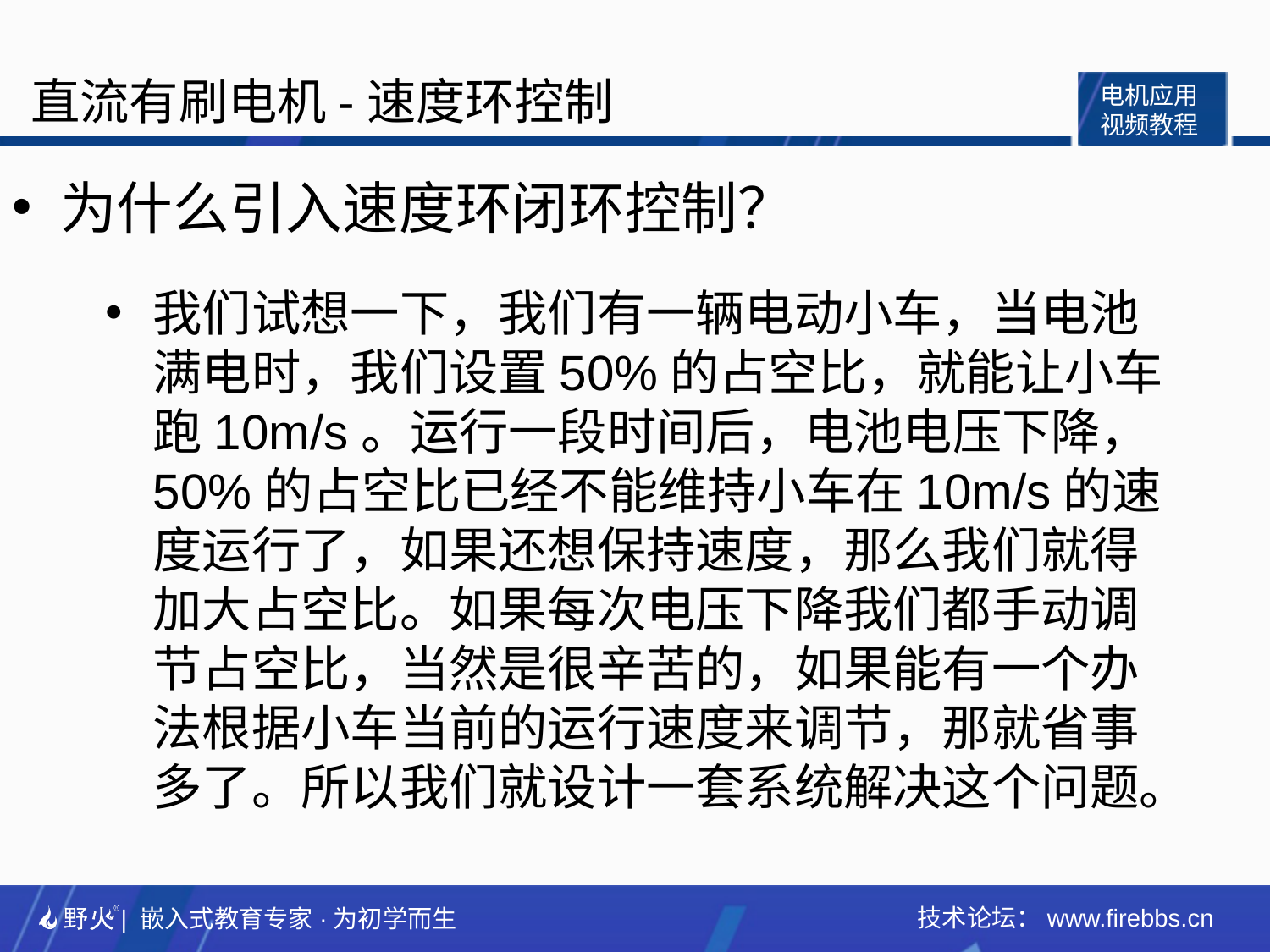

为什么引入速度环闭环控制？

我们试想一下，我们有一辆电动小车，当电池满电时，我们设置50%的占空比，就能让小车跑10m/s。运行一段时间后，电池电压下降，50%的占空比已经不能维持小车在10m/s的速度运行了，如果还想保持速度，那么我们就得加大占空比。如果每次电压下降我们都手动调节占空比，当然是很辛苦的，如果能有一个办法根据小车当前的运行速度来调节，那就省事多了。所以我们就设计一套系统解决这个问题。